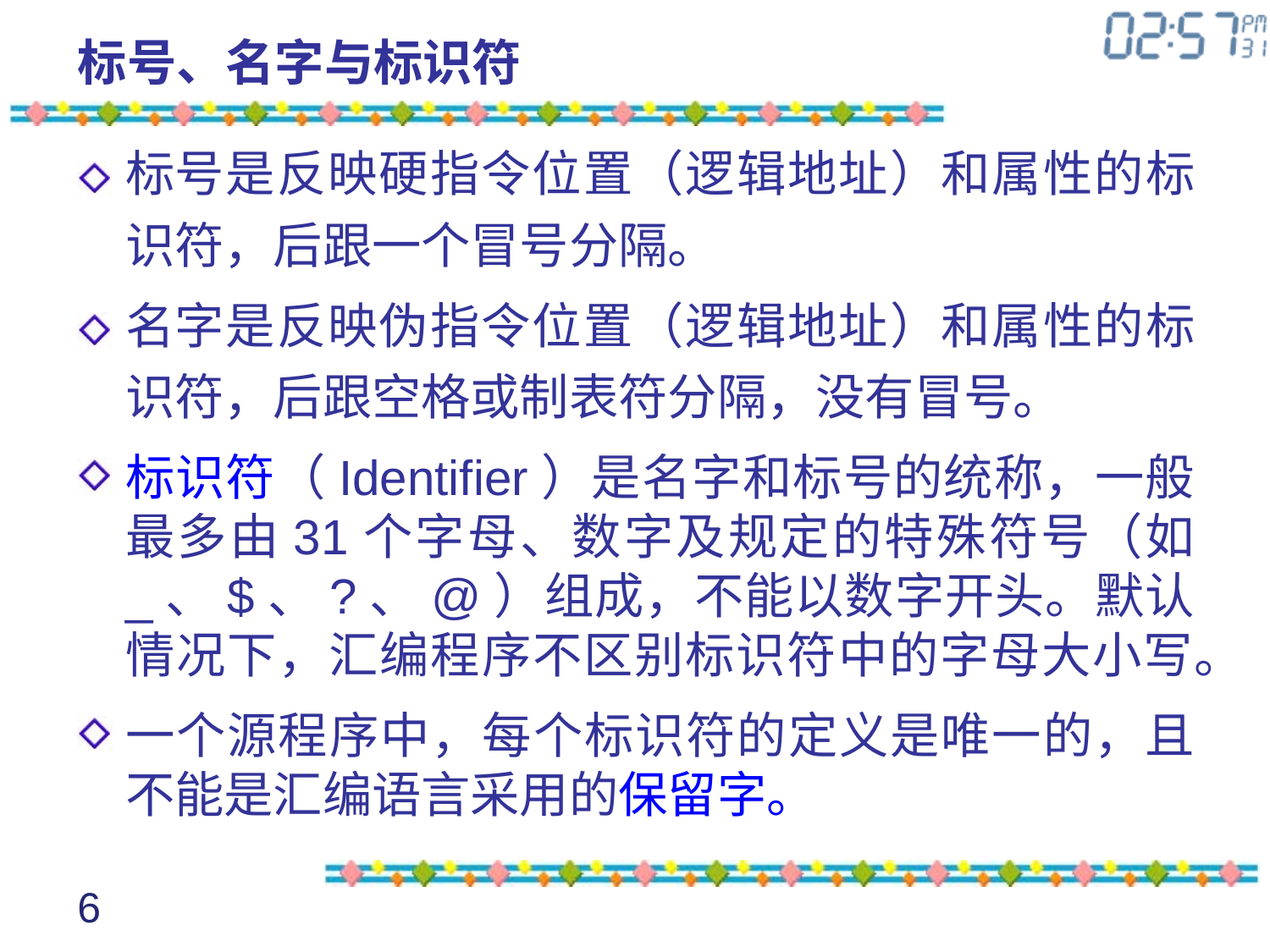

# 标号、名字与标识符
标号是反映硬指令位置（逻辑地址）和属性的标识符，后跟一个冒号分隔。
名字是反映伪指令位置（逻辑地址）和属性的标识符，后跟空格或制表符分隔，没有冒号。
标识符（Identifier）是名字和标号的统称，一般最多由31个字母、数字及规定的特殊符号（如 _、$、?、@）组成，不能以数字开头。默认情况下，汇编程序不区别标识符中的字母大小写。
一个源程序中，每个标识符的定义是唯一的，且不能是汇编语言采用的保留字。